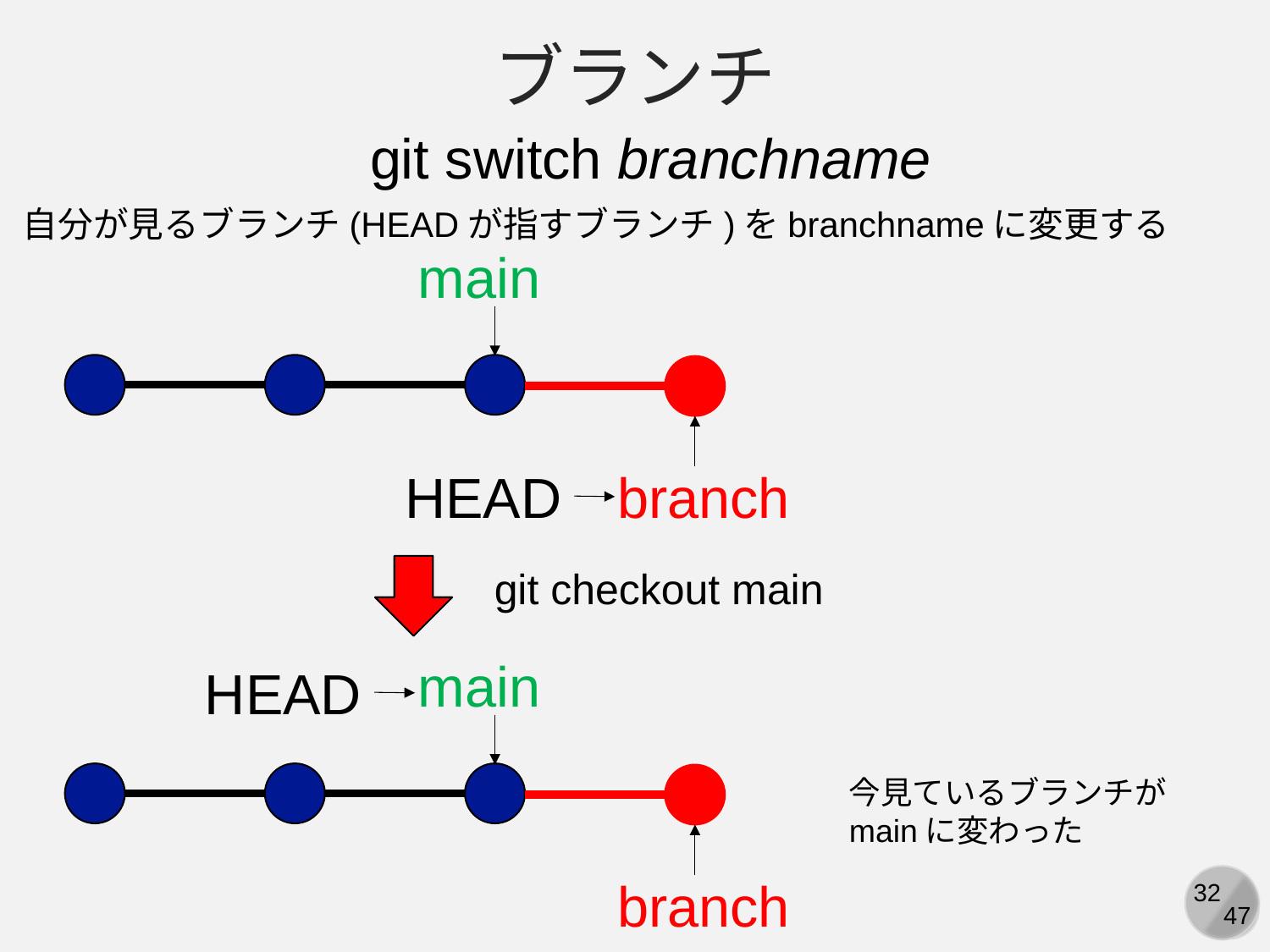

ブランチ
git switch branchname
自分が見るブランチ(HEADが指すブランチ)をbranchnameに変更する
main

HEAD
branch
git checkout main

main
HEAD

今見ているブランチが
mainに変わった
branch